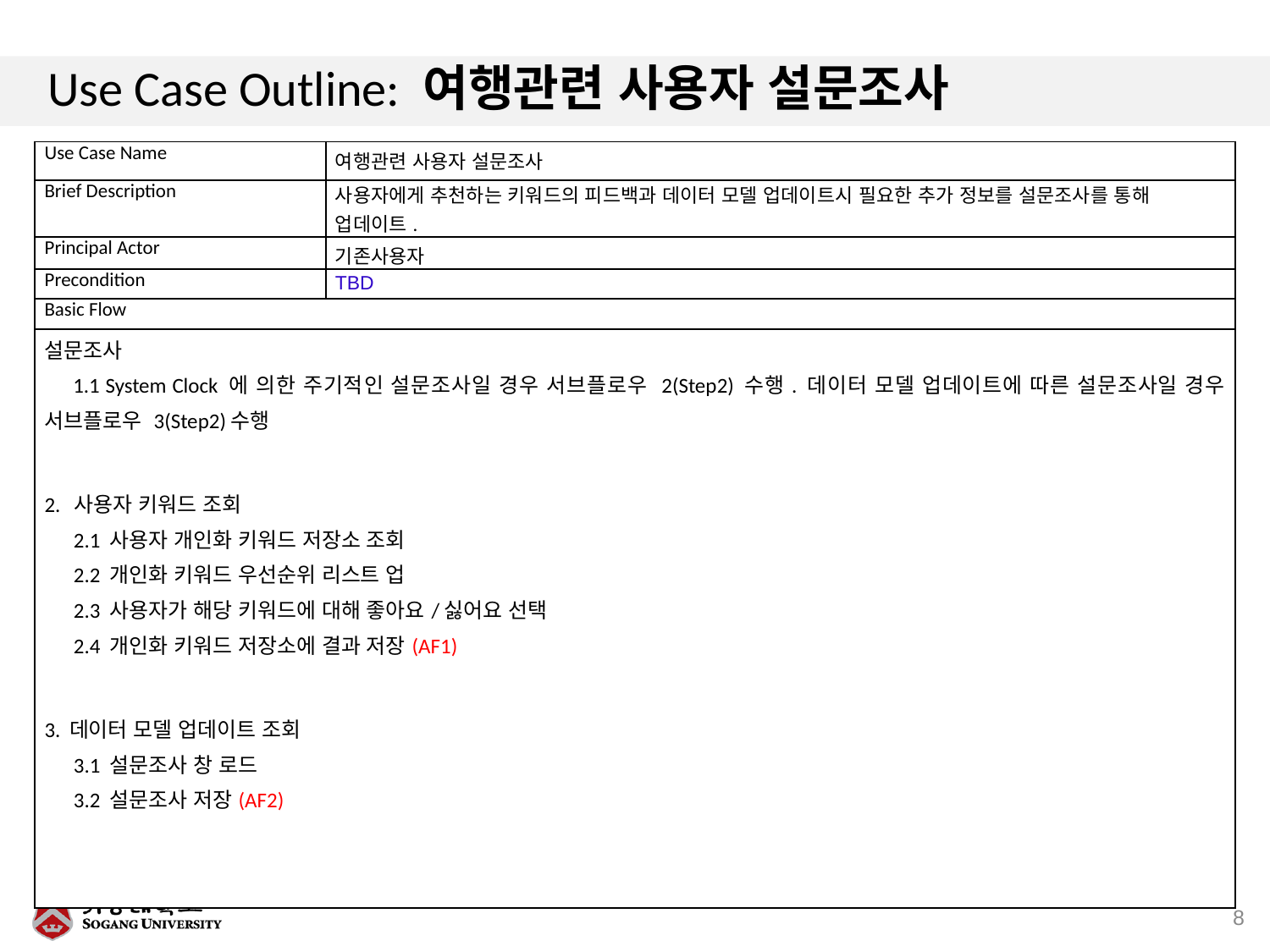

# Use Case Outline: 여행관련 사용자 설문조사
| Use Case Name | 여행관련 사용자 설문조사 |
| --- | --- |
| Brief Description | 사용자에게 추천하는 키워드의 피드백과 데이터 모델 업데이트시 필요한 추가 정보를 설문조사를 통해 업데이트. |
| Principal Actor | 기존사용자 |
| Precondition | TBD |
| Basic Flow |  |
| 설문조사 1.1 System Clock 에 의한 주기적인 설문조사일 경우 서브플로우 2(Step2) 수행. 데이터 모델 업데이트에 따른 설문조사일 경우 서브플로우 3(Step2)수행 2. 사용자 키워드 조회 2.1 사용자 개인화 키워드 저장소 조회 2.2 개인화 키워드 우선순위 리스트 업 2.3 사용자가 해당 키워드에 대해 좋아요/싫어요 선택 2.4 개인화 키워드 저장소에 결과 저장(AF1) 3. 데이터 모델 업데이트 조회 3.1 설문조사 창 로드 3.2 설문조사 저장(AF2) |  |
8